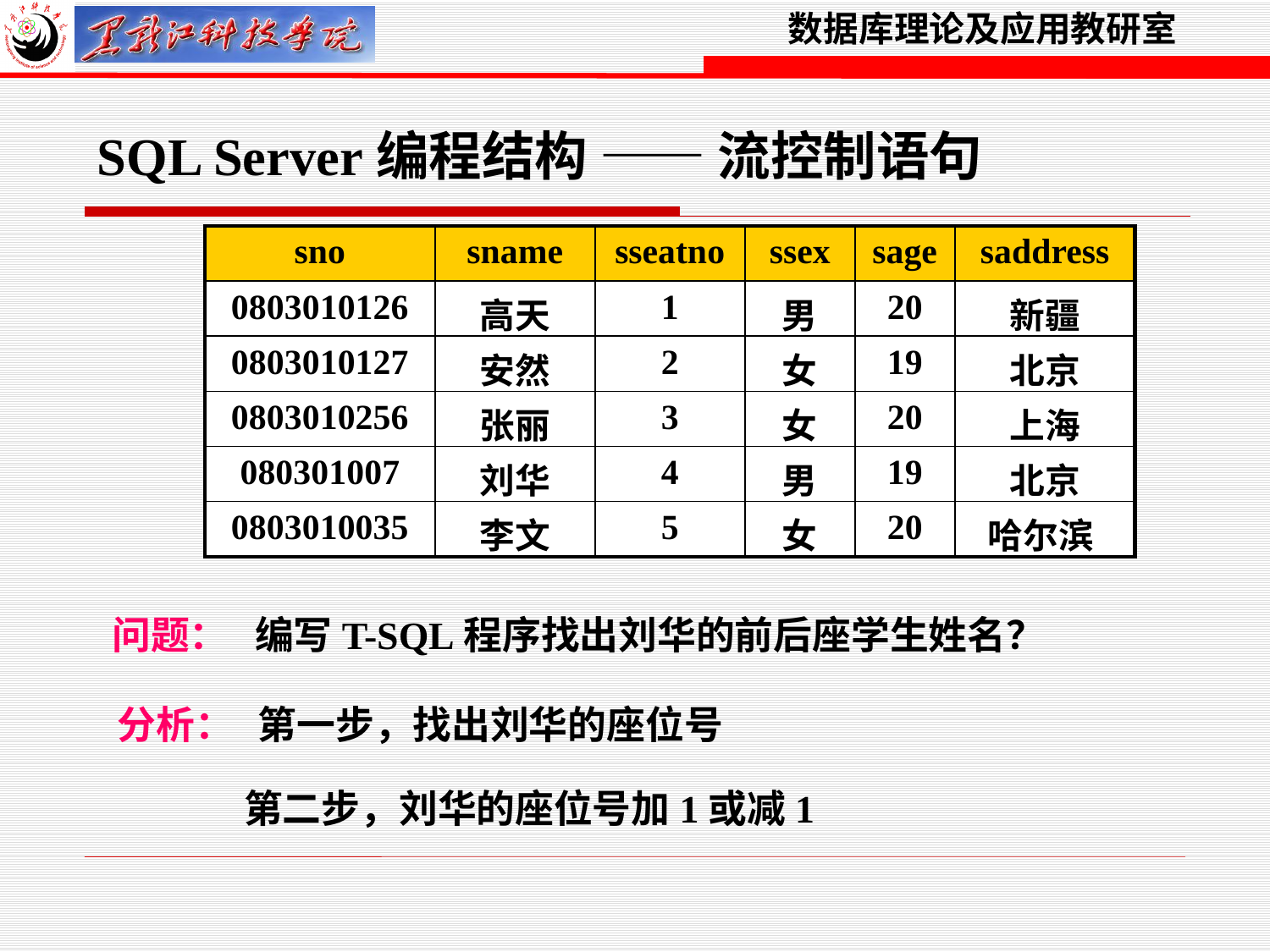

SQL Server编程结构 —— 流控制语句
| sno | sname | sseatno | ssex | sage | saddress |
| --- | --- | --- | --- | --- | --- |
| 0803010126 | 高天 | 1 | 男 | 20 | 新疆 |
| 0803010127 | 安然 | 2 | 女 | 19 | 北京 |
| 0803010256 | 张丽 | 3 | 女 | 20 | 上海 |
| 080301007 | 刘华 | 4 | 男 | 19 | 北京 |
| 0803010035 | 李文 | 5 | 女 | 20 | 哈尔滨 |
问题：   编写T-SQL程序找出刘华的前后座学生姓名？
分析：
第一步，找出刘华的座位号
第二步，刘华的座位号加1或减1